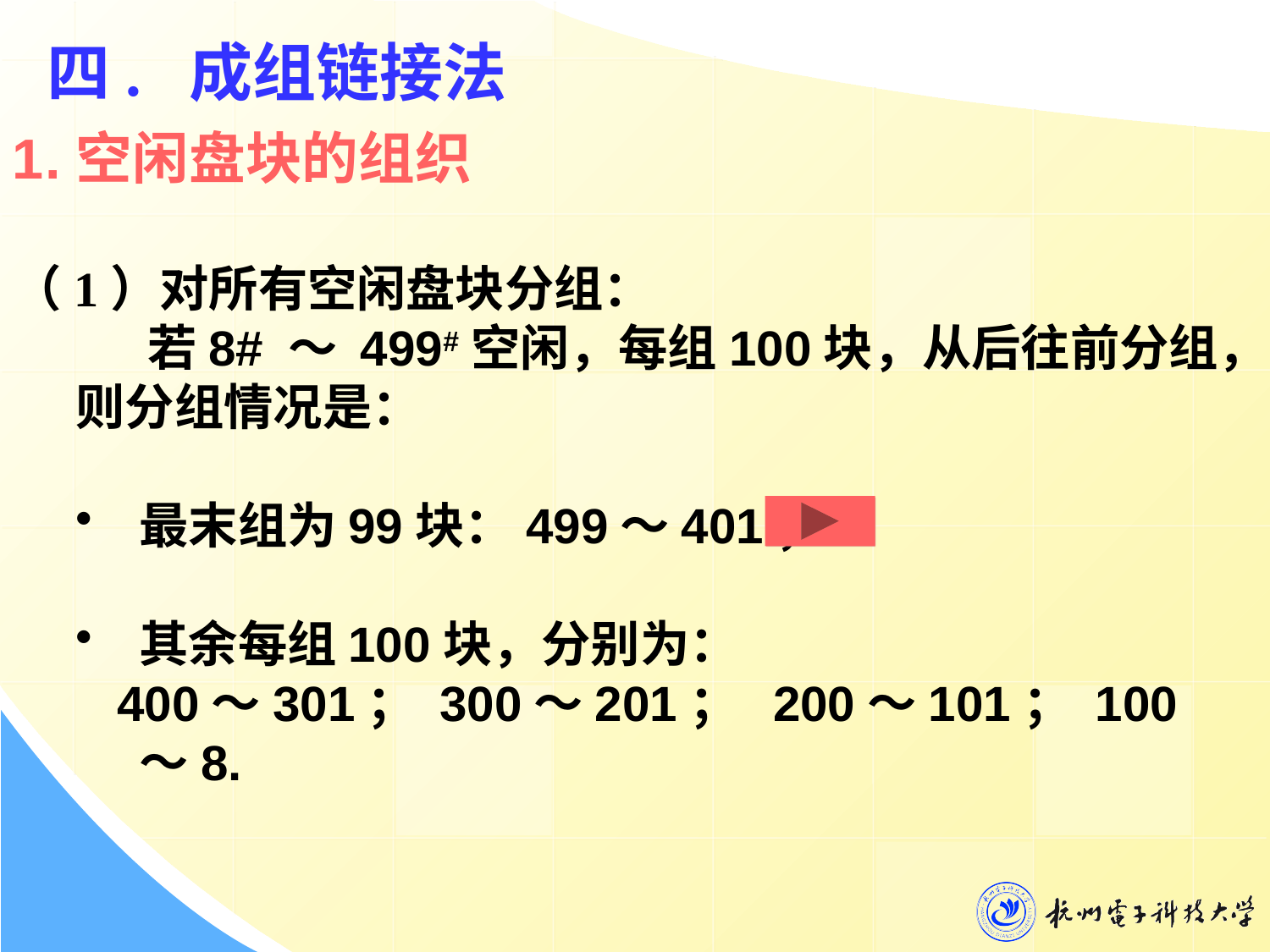

四.  成组链接法
空闲盘块的组织

（1）对所有空闲盘块分组：
           若8# ～ 499#空闲，每组100块，从后往前分组，则分组情况是：

最末组为99块：499～401；

其余每组100块，分别为：
   400～301； 300～201；  200～101； 100～8.